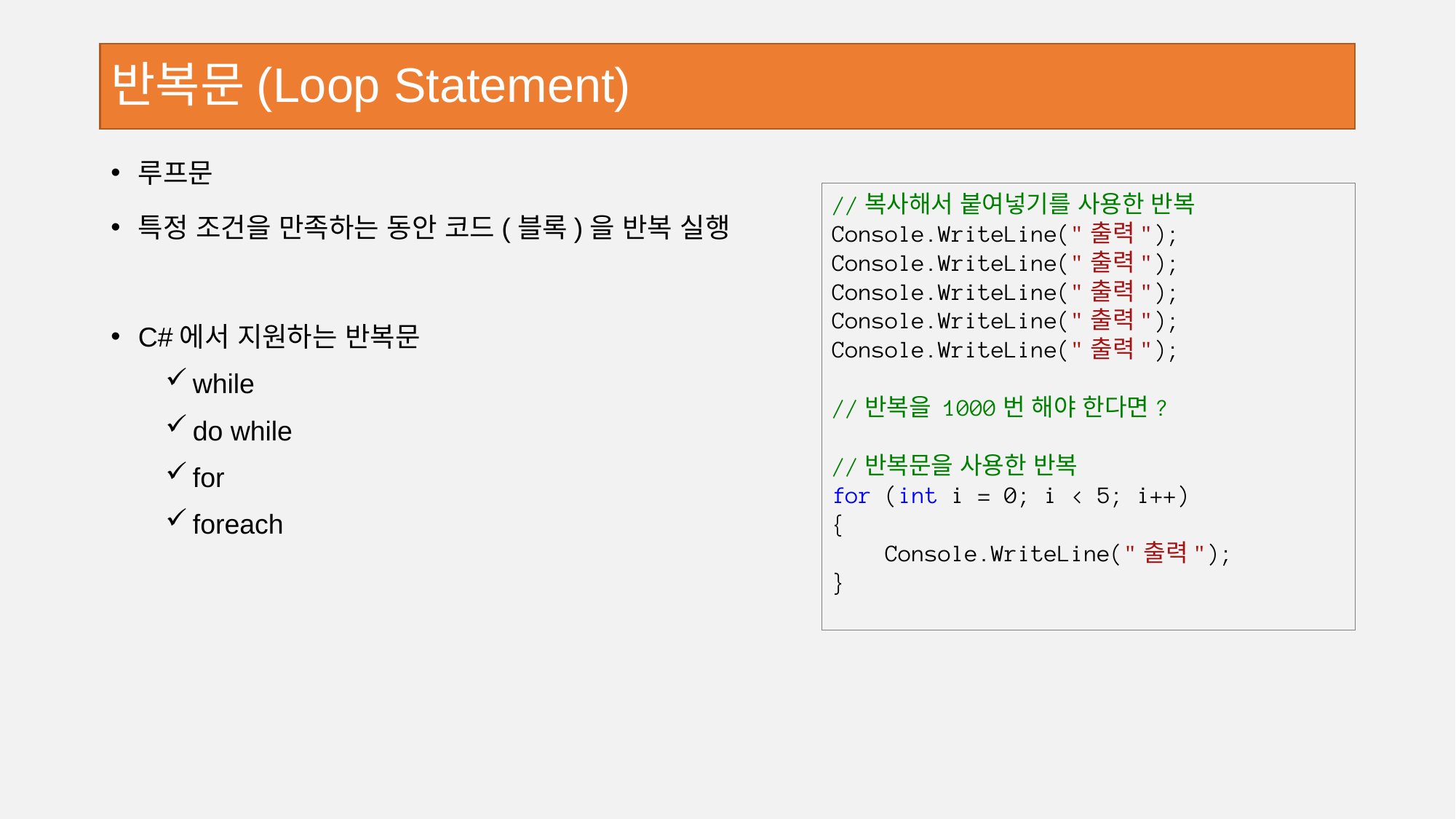

# 반복문(Loop Statement)
루프문
특정 조건을 만족하는 동안 코드(블록)을 반복 실행

C#에서 지원하는 반복문
while
do while
for
foreach
//복사해서 붙여넣기를 사용한 반복
Console.WriteLine("출력");
Console.WriteLine("출력");
Console.WriteLine("출력");
Console.WriteLine("출력");
Console.WriteLine("출력");

//반복을 1000번 해야 한다면?

//반복문을 사용한 반복
for (int i = 0; i < 5; i++)
{
    Console.WriteLine("출력");
}